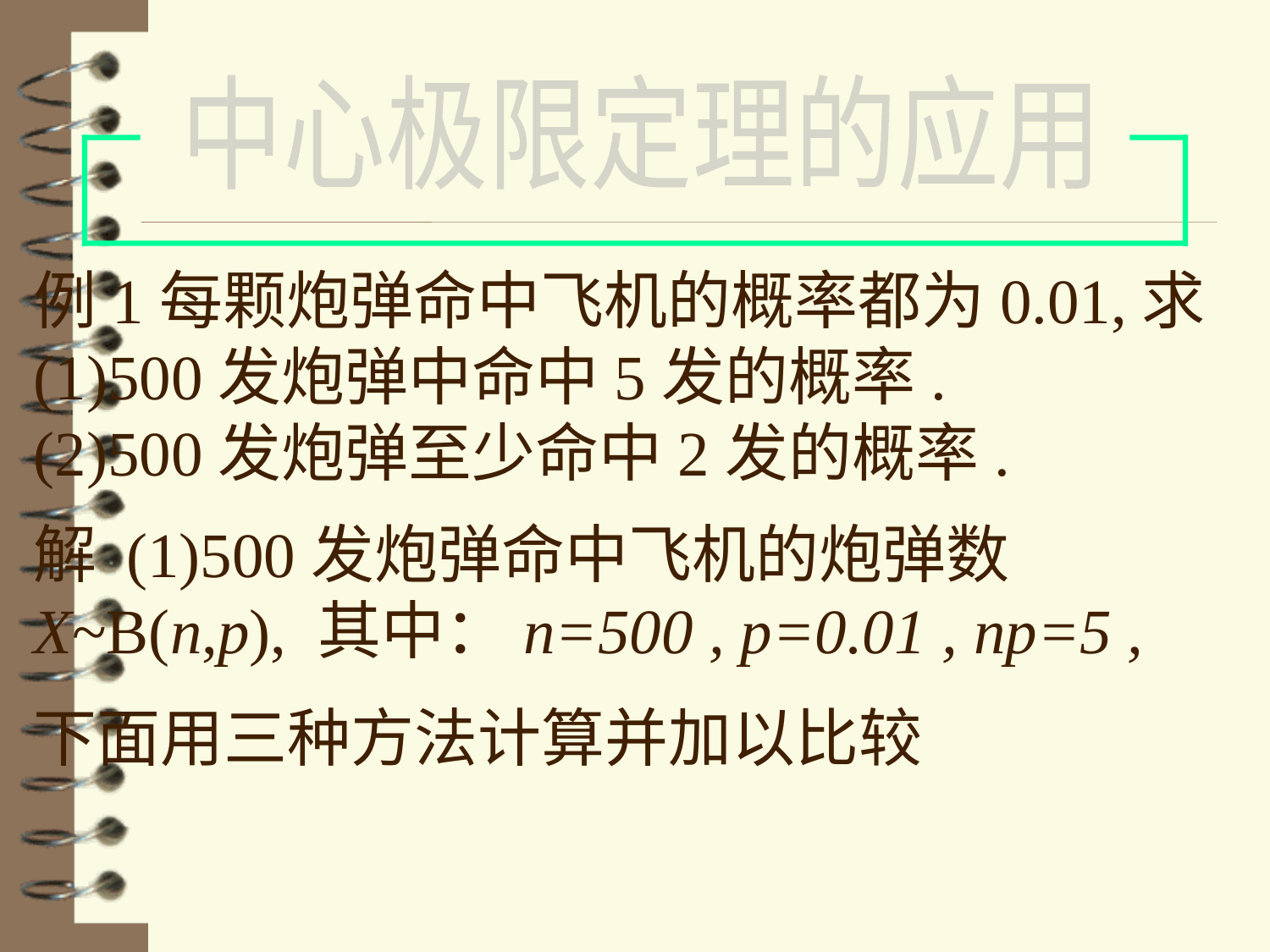

中心极限定理的应用

例1每颗炮弹命中飞机的概率都为0.01,求
(1)500发炮弹中命中5发的概率.
(2)500发炮弹至少命中2发的概率.
解 (1)500发炮弹命中飞机的炮弹数X~B(n,p), 其中：n=500 , p=0.01 , np=5 ,
下面用三种方法计算并加以比较